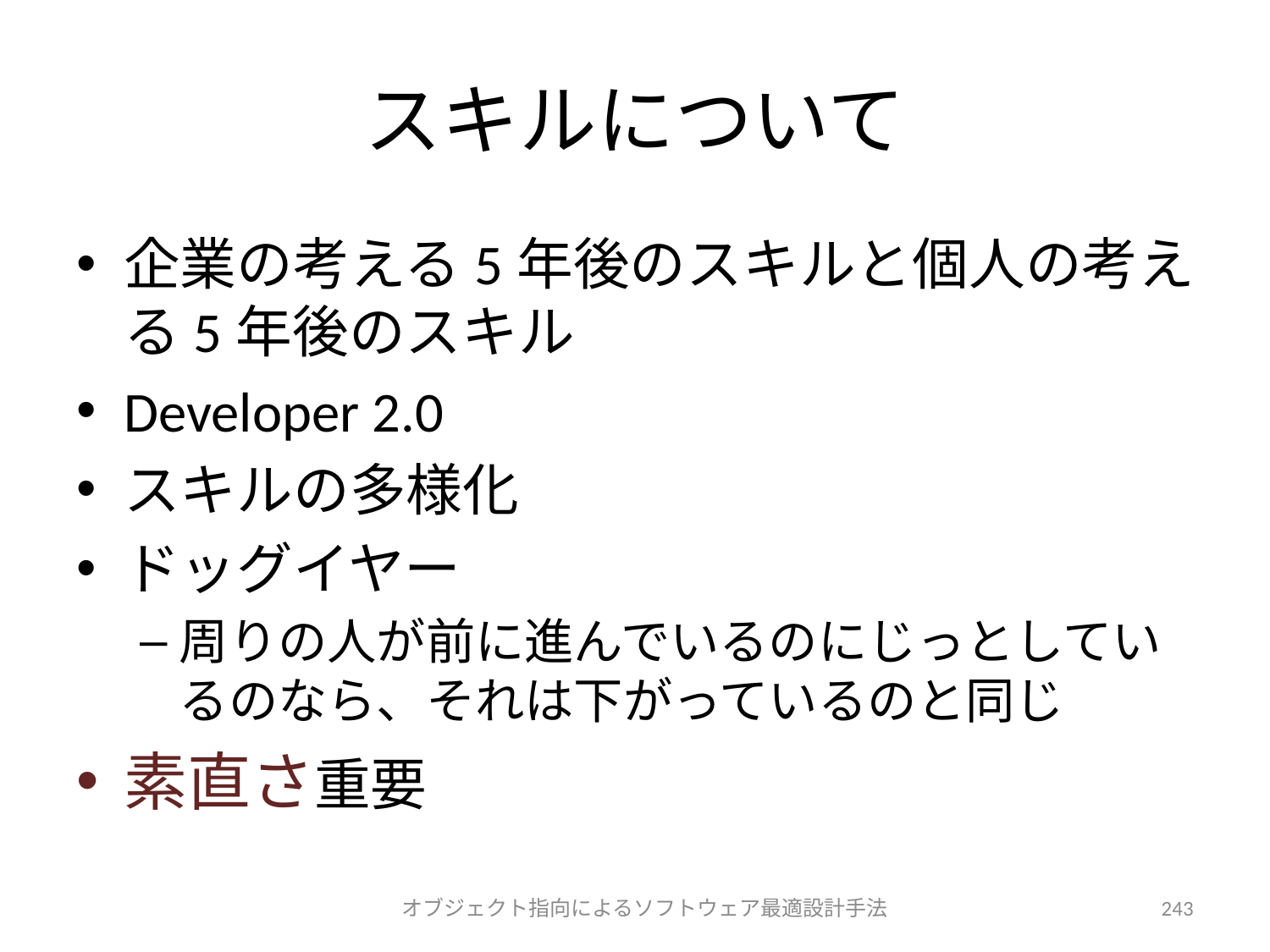

# スキルについて
企業の考える5年後のスキルと個人の考える5年後のスキル
Developer 2.0
スキルの多様化
ドッグイヤー
周りの人が前に進んでいるのにじっとしているのなら、それは下がっているのと同じ
素直さ重要

オブジェクト指向によるソフトウェア最適設計手法
243